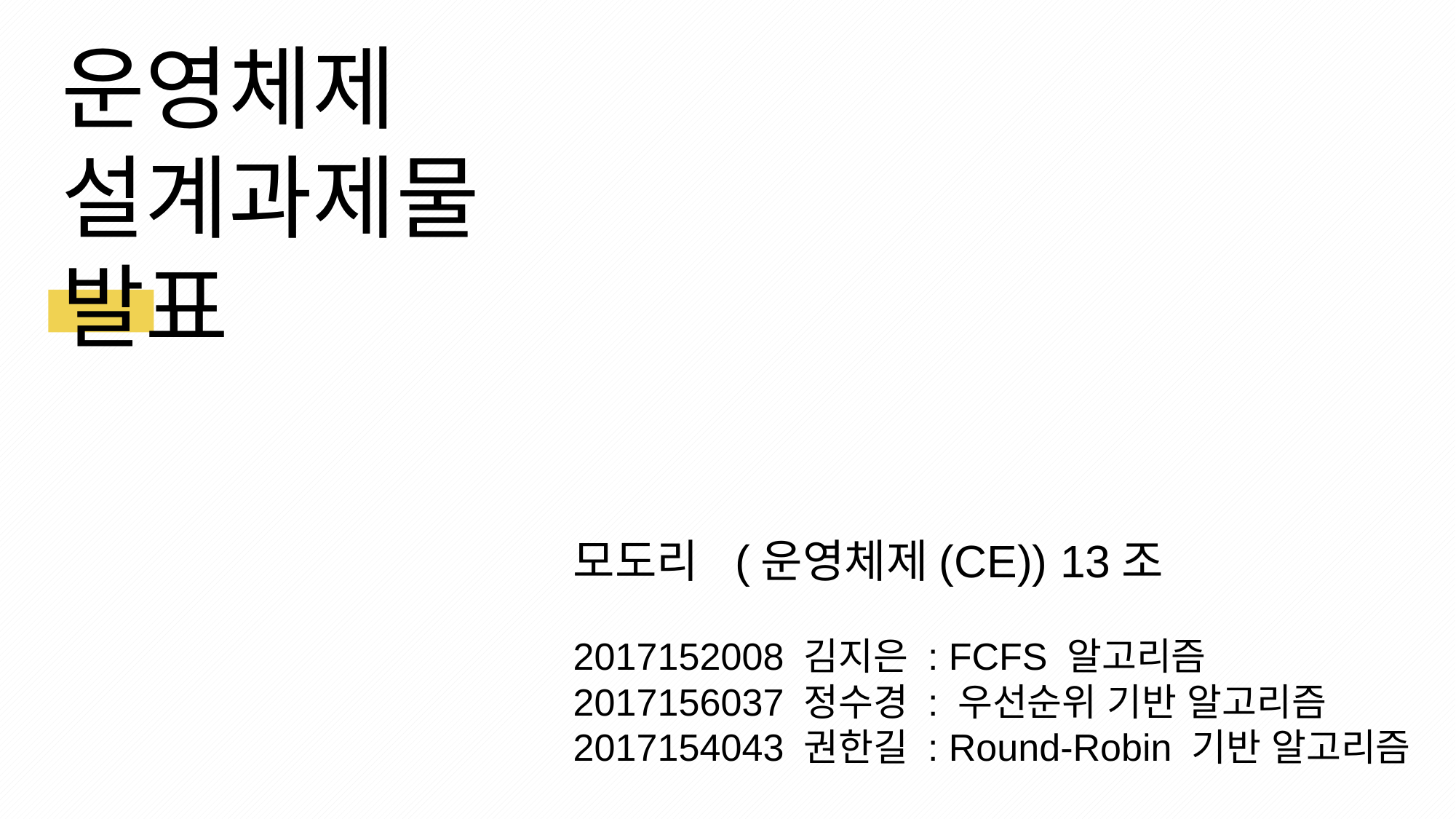

운영체제
설계과제물
발표

모도리  (운영체제(CE)) 13조

2017152008 김지은 : FCFS 알고리즘
2017156037 정수경 : 우선순위 기반 알고리즘
2017154043 권한길 : Round-Robin 기반 알고리즘